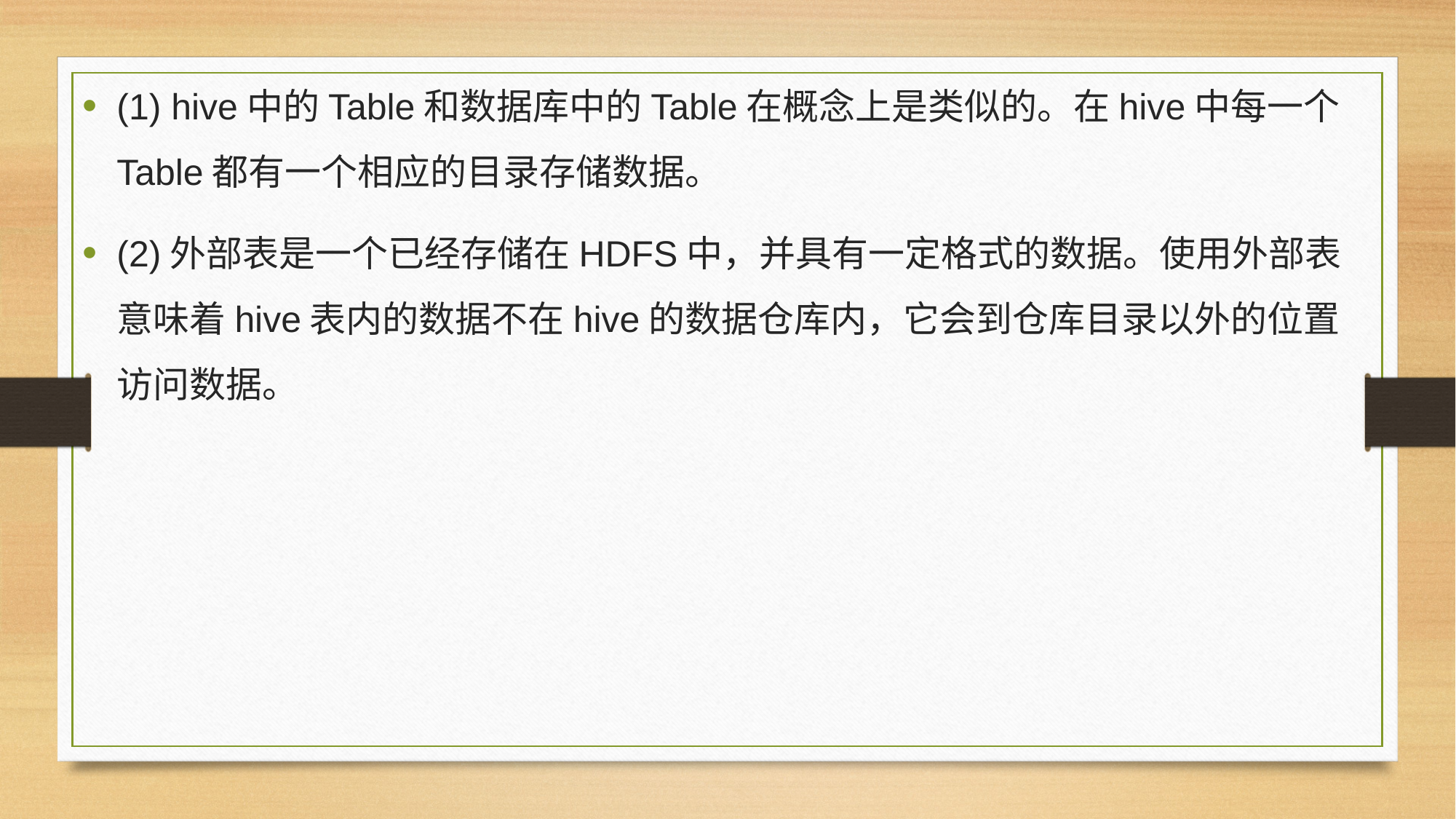

(1) hive中的Table和数据库中的Table在概念上是类似的。在hive中每一个Table都有一个相应的目录存储数据。
(2)外部表是一个已经存储在HDFS中，并具有一定格式的数据。使用外部表意味着hive表内的数据不在hive的数据仓库内，它会到仓库目录以外的位置访问数据。